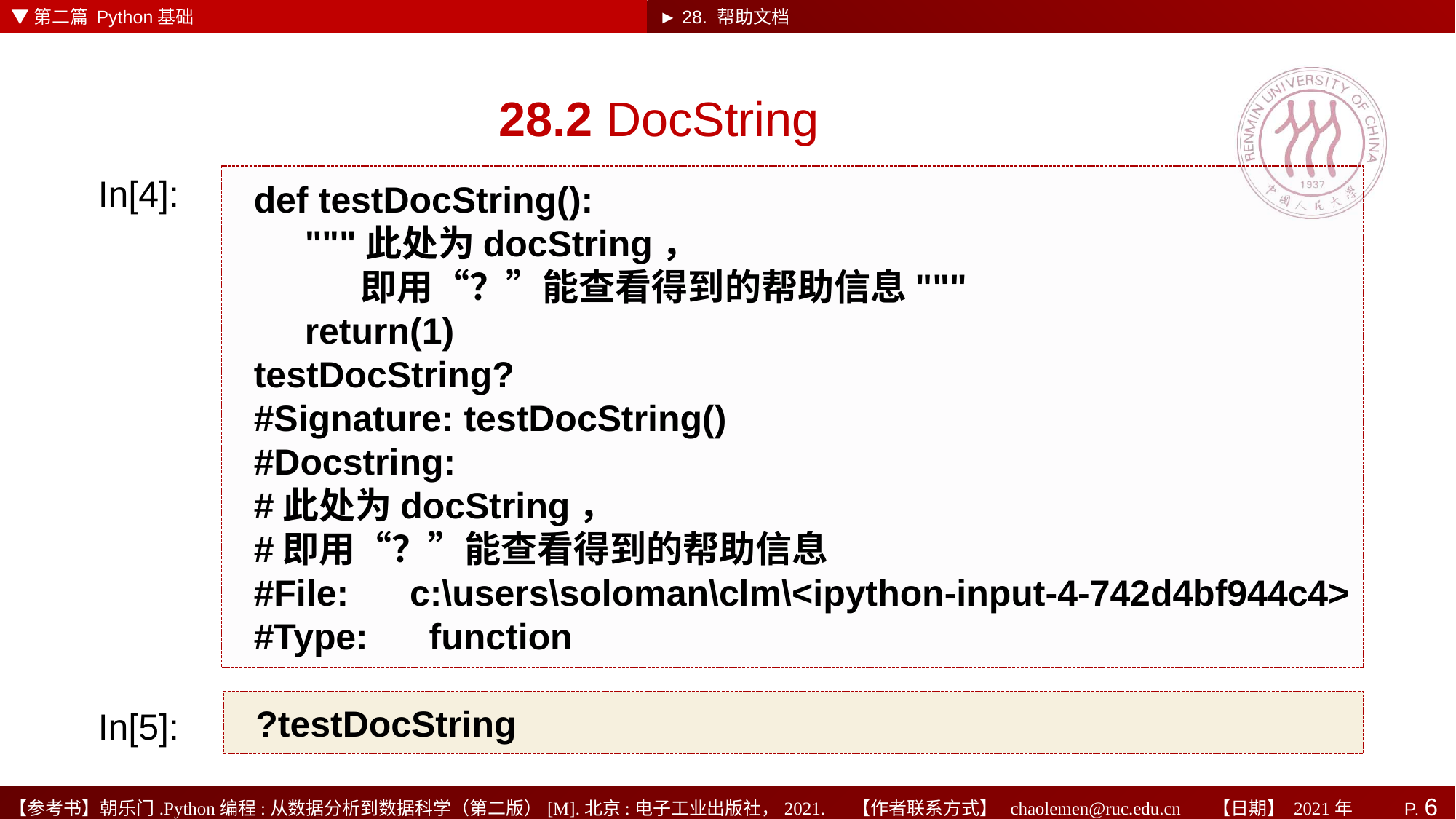

▼第二篇 Python基础
► 28. 帮助文档
# 28.2 DocString
In[4]:
def testDocString():
     """此处为docString，
            即用“？”能查看得到的帮助信息"""
     return(1)
testDocString?
#Signature: testDocString()
#Docstring:
#此处为docString，
#即用“？”能查看得到的帮助信息
#File:      c:\users\soloman\clm\<ipython-input-4-742d4bf944c4>
#Type:      function

?testDocString
In[5]: